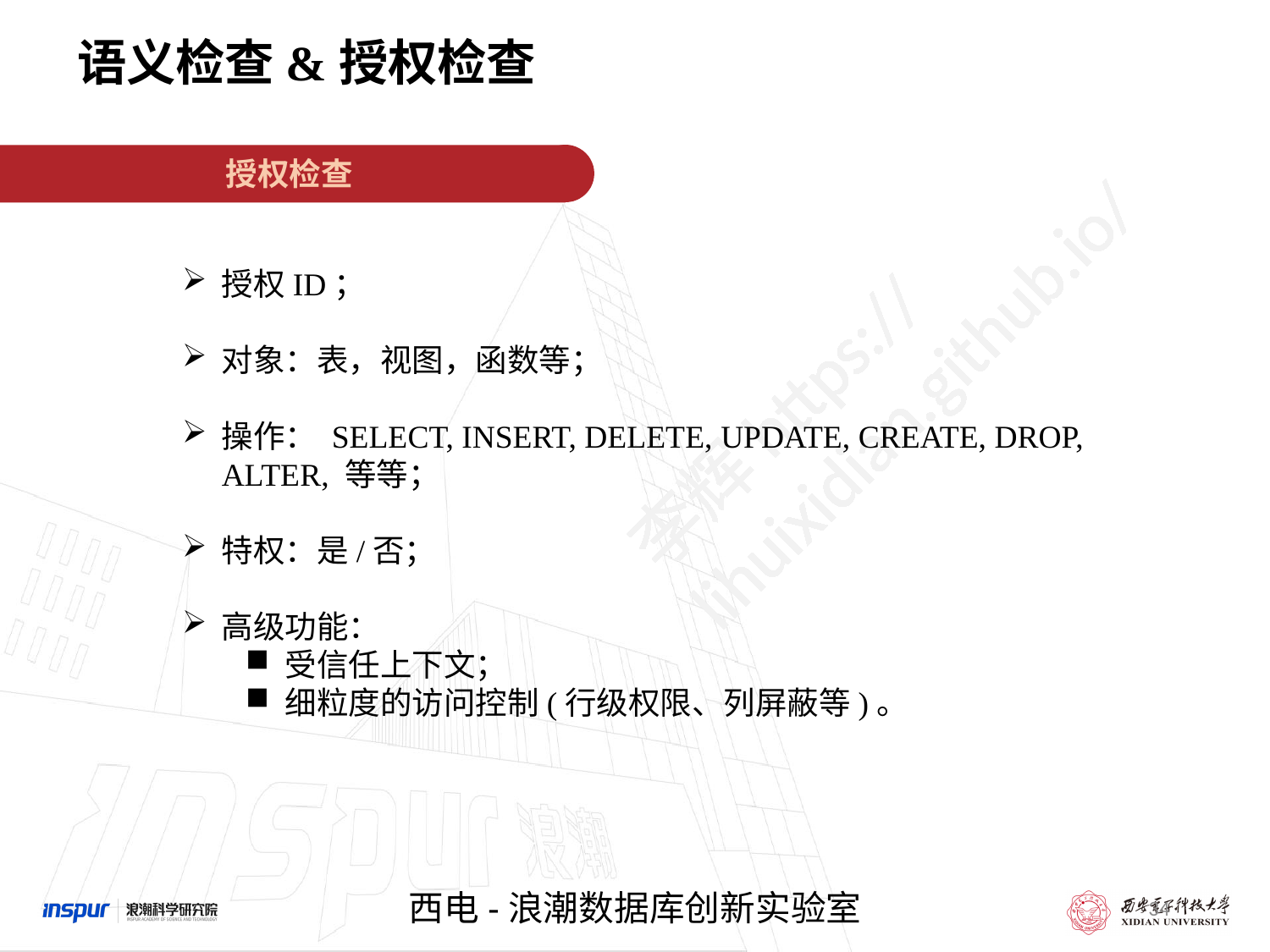

语义检查&授权检查

授权检查
授权ID；

对象：表，视图，函数等；

操作： SELECT, INSERT, DELETE, UPDATE, CREATE, DROP, ALTER, 等等；

特权：是/否；

高级功能：
受信任上下文；
细粒度的访问控制(行级权限、列屏蔽等)。
34